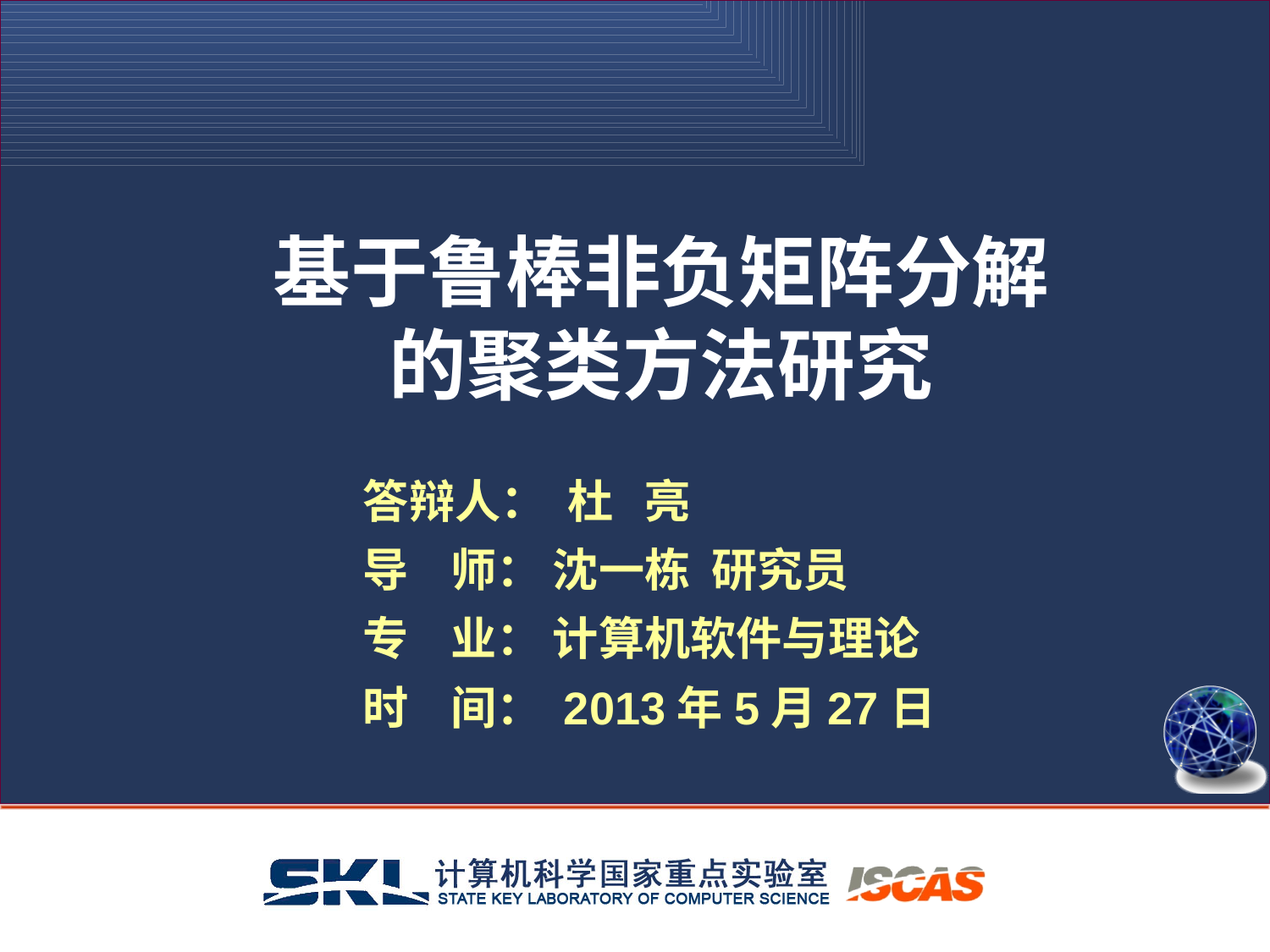

# 基于鲁棒非负矩阵分解 的聚类方法研究
            答辩人：  杜   亮
            导    师： 沈一栋  研究员
            专    业： 计算机软件与理论
            时    间： 2013年5月27日